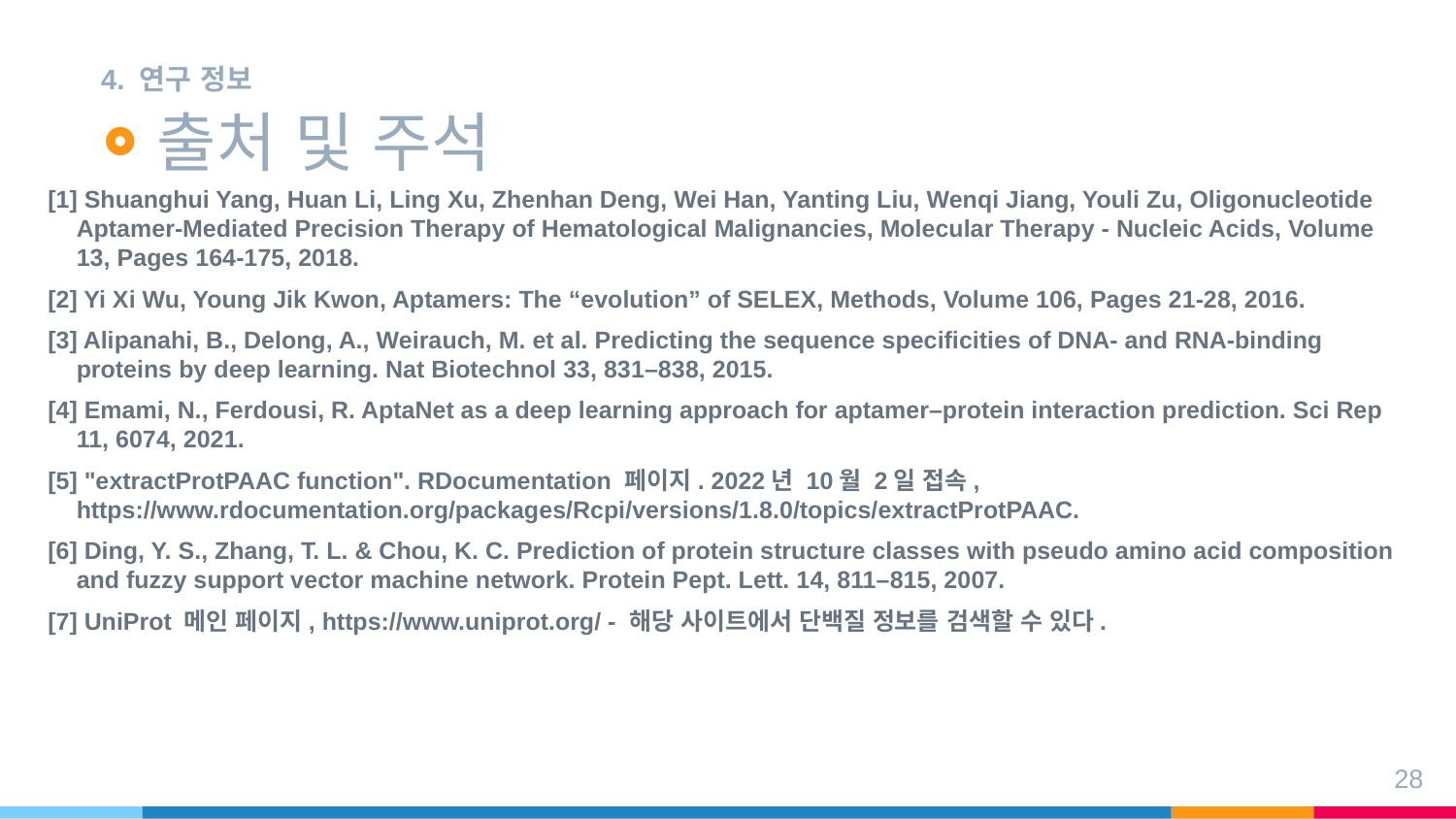

4. 연구 정보
# 출처 및 주석

[1] Shuanghui Yang, Huan Li, Ling Xu, Zhenhan Deng, Wei Han, Yanting Liu, Wenqi Jiang, Youli Zu, Oligonucleotide Aptamer-Mediated Precision Therapy of Hematological Malignancies, Molecular Therapy - Nucleic Acids, Volume 13, Pages 164-175, 2018.
[2] Yi Xi Wu, Young Jik Kwon, Aptamers: The “evolution” of SELEX, Methods, Volume 106, Pages 21-28, 2016.
[3] Alipanahi, B., Delong, A., Weirauch, M. et al. Predicting the sequence specificities of DNA- and RNA-binding proteins by deep learning. Nat Biotechnol 33, 831–838, 2015.
[4] Emami, N., Ferdousi, R. AptaNet as a deep learning approach for aptamer–protein interaction prediction. Sci Rep 11, 6074, 2021.
[5] "extractProtPAAC function". RDocumentation 페이지. 2022년 10월 2일 접속, https://www.rdocumentation.org/packages/Rcpi/versions/1.8.0/topics/extractProtPAAC.
[6] Ding, Y. S., Zhang, T. L. & Chou, K. C. Prediction of protein structure classes with pseudo amino acid composition and fuzzy support vector machine network. Protein Pept. Lett. 14, 811–815, 2007.
[7] UniProt 메인 페이지, https://www.uniprot.org/ - 해당 사이트에서 단백질 정보를 검색할 수 있다.
28